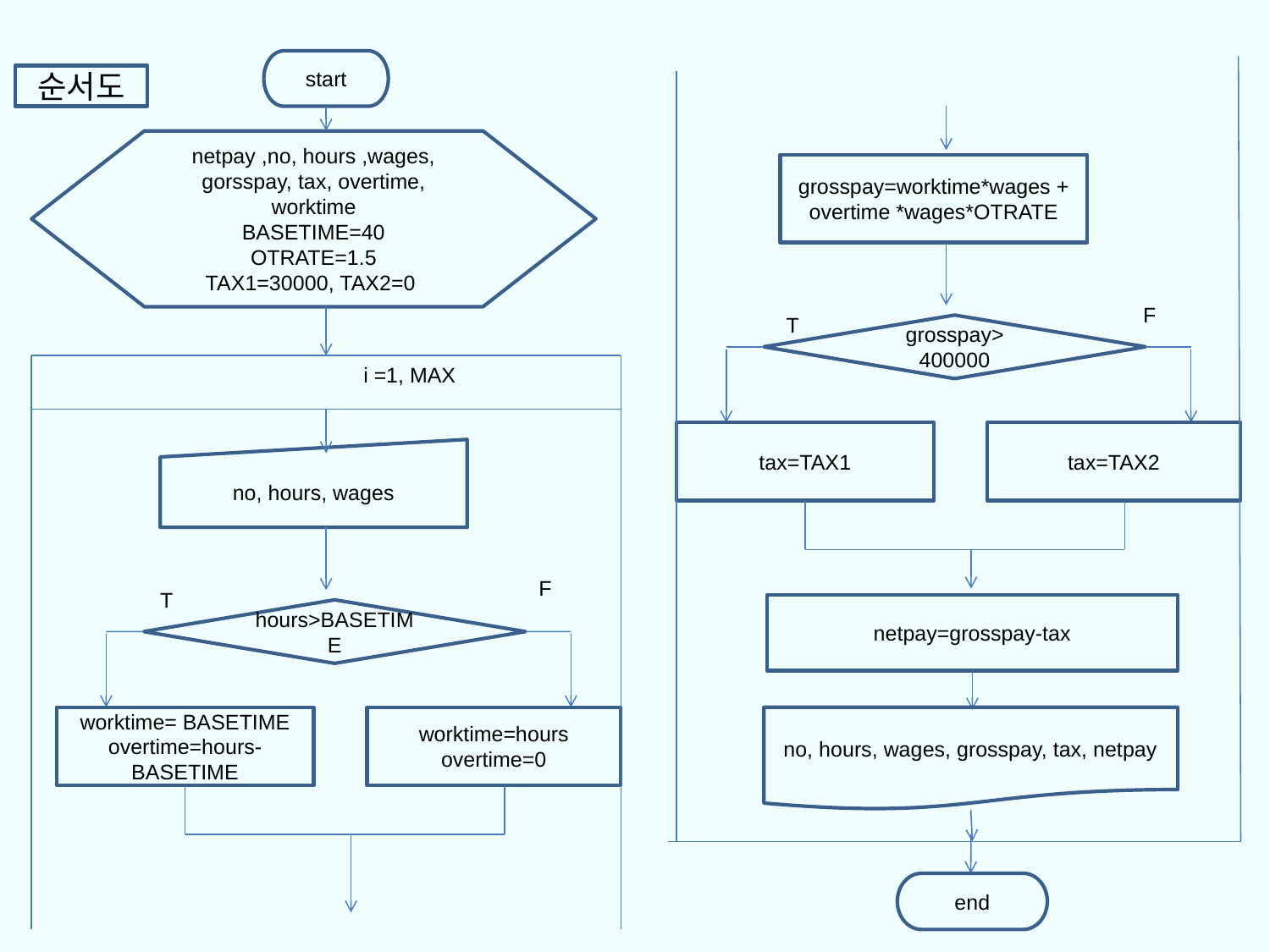

start
순서도
netpay ,no, hours ,wages, gorsspay, tax, overtime, worktime
BASETIME=40
OTRATE=1.5
TAX1=30000, TAX2=0
grosspay=worktime*wages + overtime *wages*OTRATE
F
T
grosspay> 400000
i =1, MAX
tax=TAX1
tax=TAX2
no, hours, wages
F
T
netpay=grosspay-tax
hours>BASETIME
worktime= BASETIME
overtime=hours-BASETIME
worktime=hours
overtime=0
no, hours, wages, grosspay, tax, netpay
end